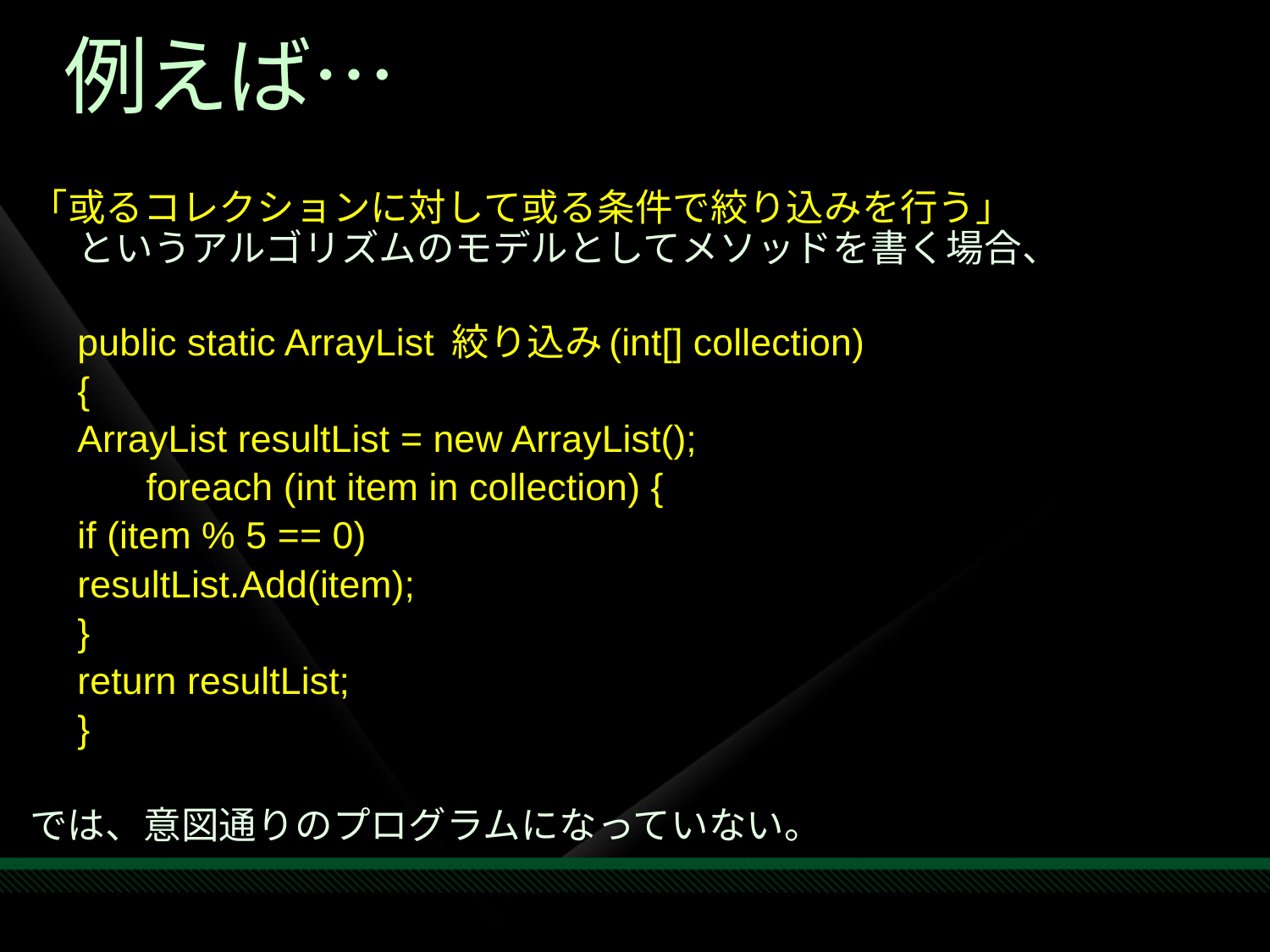

# 例えば…
「或るコレクションに対して或る条件で絞り込みを行う」
というアルゴリズムのモデルとしてメソッドを書く場合、
	public static ArrayList 絞り込み(int[] collection)
	{
		ArrayList resultList = new ArrayList();
           foreach (int item in collection) {
			if (item % 5 == 0)
				resultList.Add(item);
		}
		return resultList;
	}

では、意図通りのプログラムになっていない。